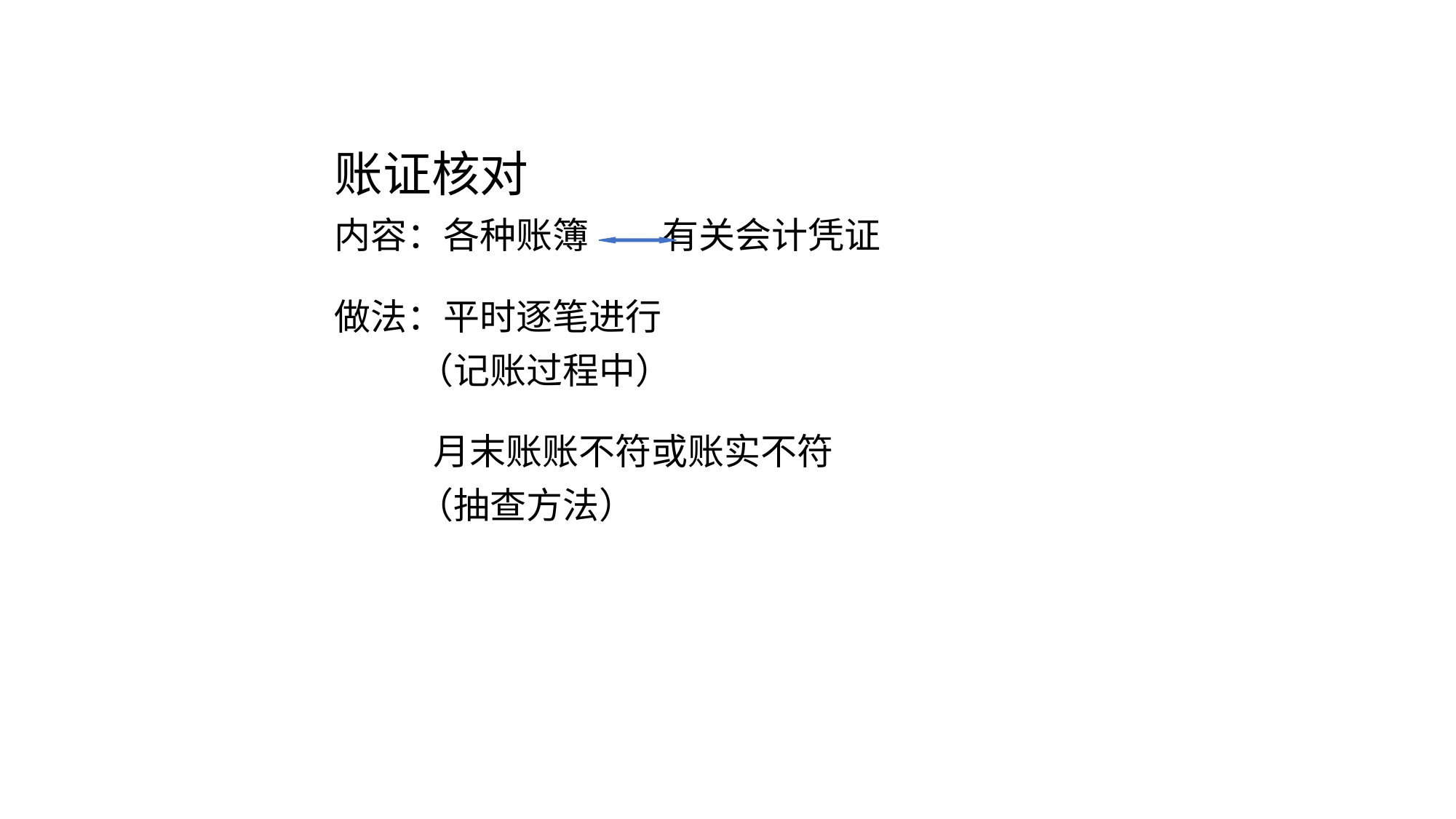

# 账证核对
内容：各种账簿         有关会计凭证
做法：平时逐笔进行
         （记账过程中）
           月末账账不符或账实不符
         （抽查方法）